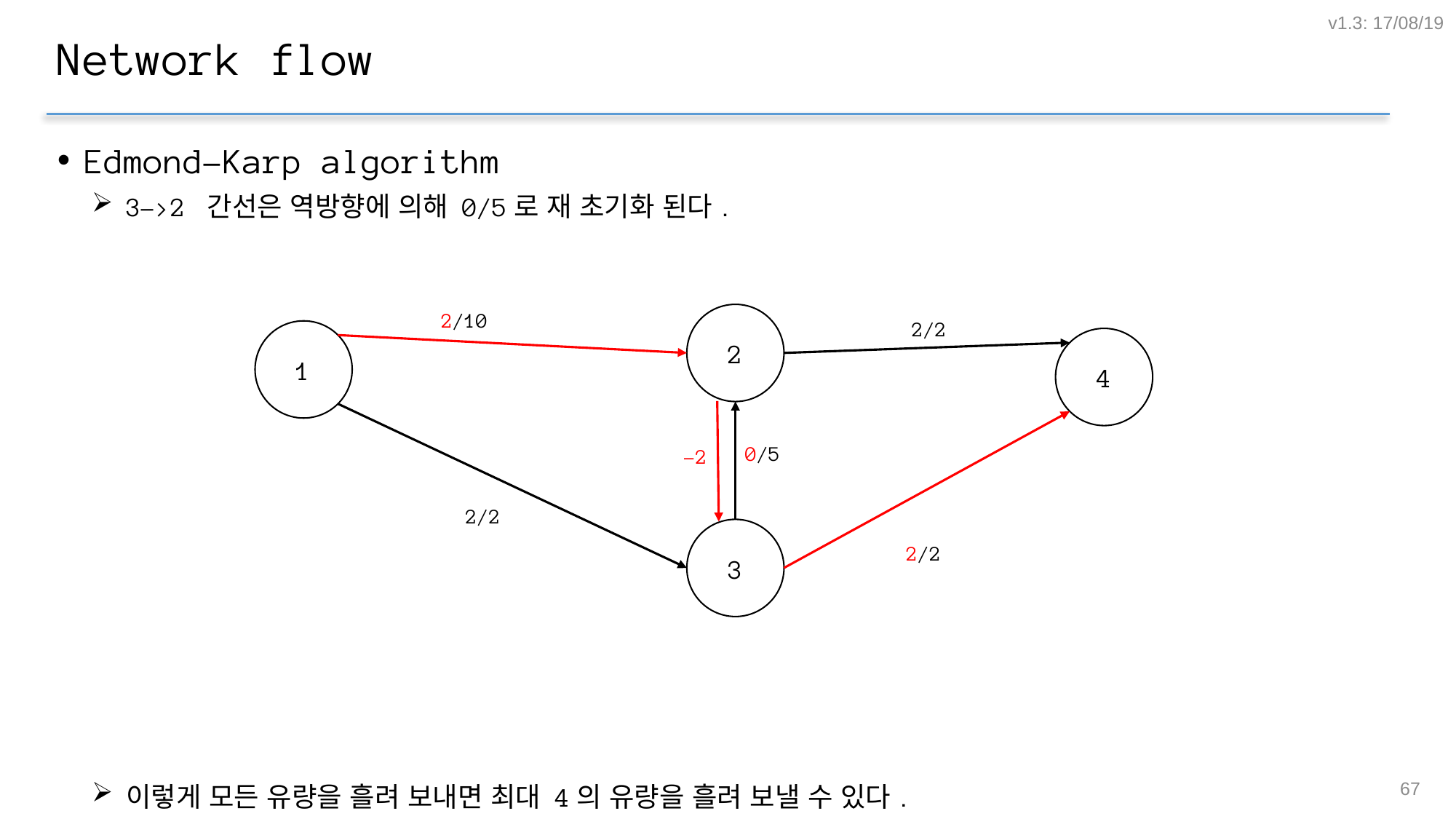

v1.3: 17/08/19
# Network flow
Edmond-Karp algorithm
3->2 간선은 역방향에 의해 0/5로 재 초기화 된다.

이렇게 모든 유량을 흘려 보내면 최대 4의 유량을 흘려 보낼 수 있다.

2/10
2
2/2
1
4
0/5
-2
2/2
3
2/2
67